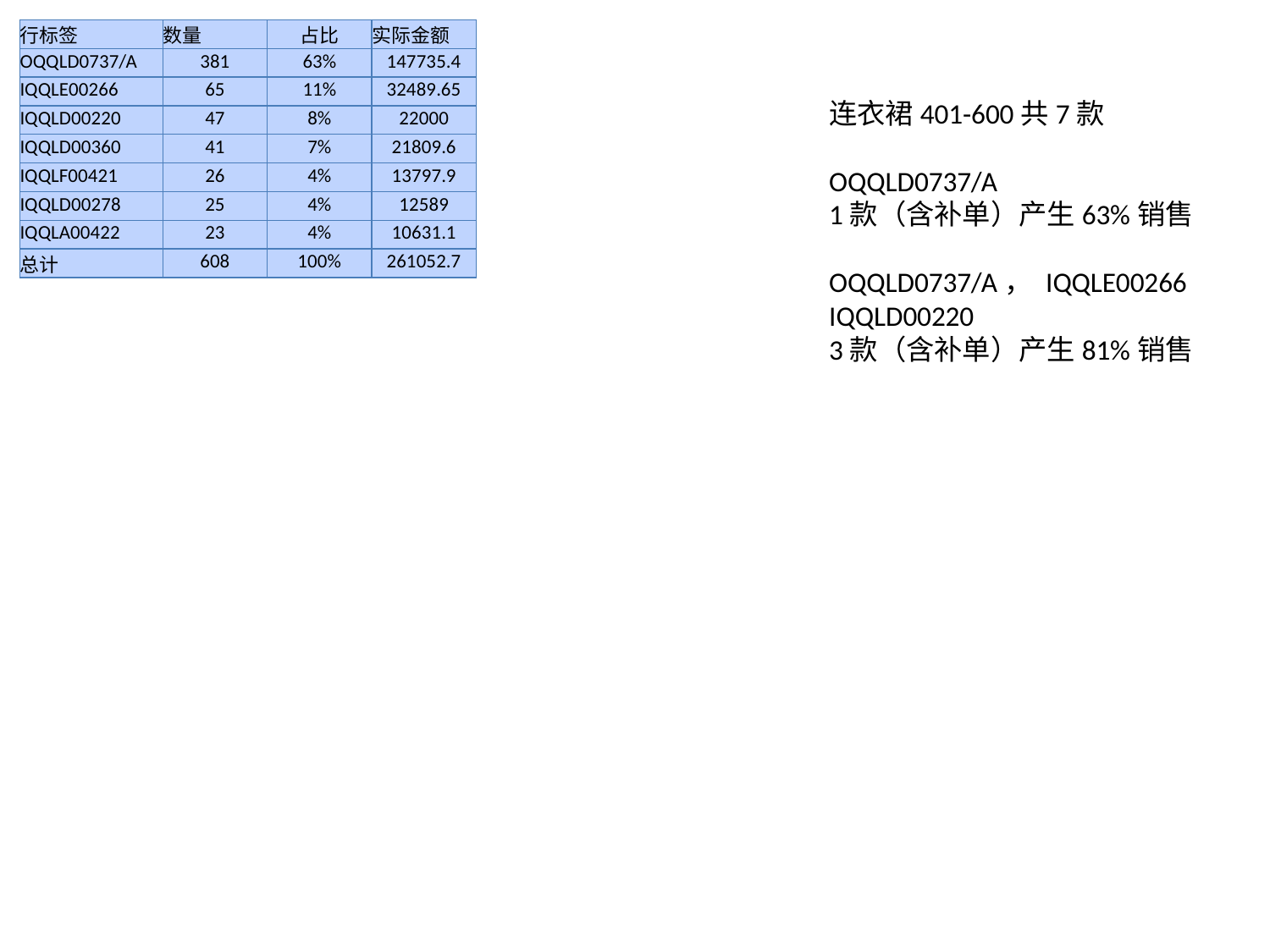

| 行标签 | 数量 | 占比 | 实际金额 |
| --- | --- | --- | --- |
| OQQLD0737/A | 381 | 63% | 147735.4 |
| IQQLE00266 | 65 | 11% | 32489.65 |
| IQQLD00220 | 47 | 8% | 22000 |
| IQQLD00360 | 41 | 7% | 21809.6 |
| IQQLF00421 | 26 | 4% | 13797.9 |
| IQQLD00278 | 25 | 4% | 12589 |
| IQQLA00422 | 23 | 4% | 10631.1 |
| 总计 | 608 | 100% | 261052.7 |
连衣裙401-600共7款

OQQLD0737/A
1款（含补单）产生63%销售

OQQLD0737/A， IQQLE00266
IQQLD00220
3款（含补单）产生81%销售